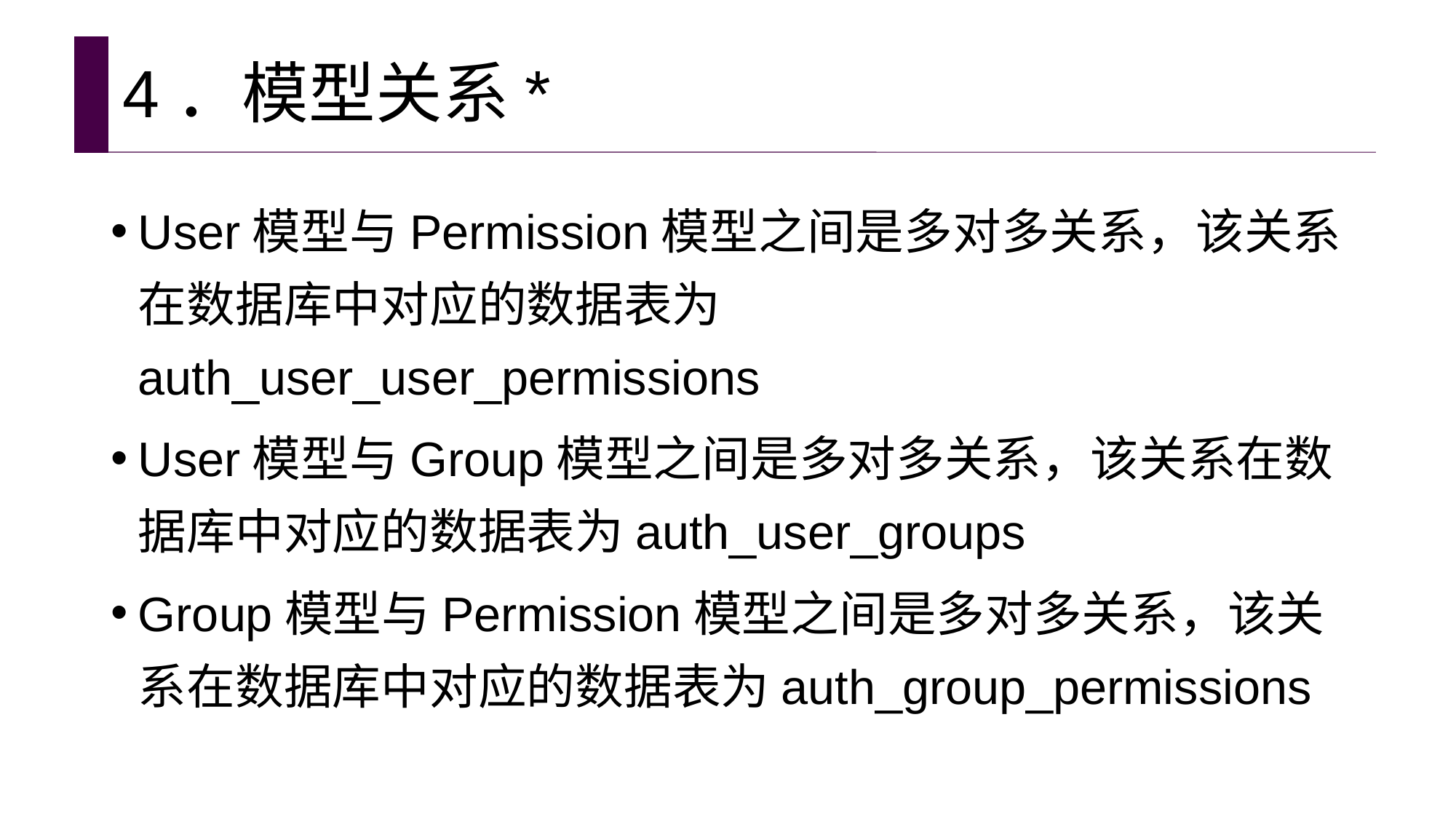

# 4．模型关系*
User模型与Permission模型之间是多对多关系，该关系在数据库中对应的数据表为auth_user_user_permissions
User模型与Group模型之间是多对多关系，该关系在数据库中对应的数据表为auth_user_groups
Group模型与Permission模型之间是多对多关系，该关系在数据库中对应的数据表为auth_group_permissions